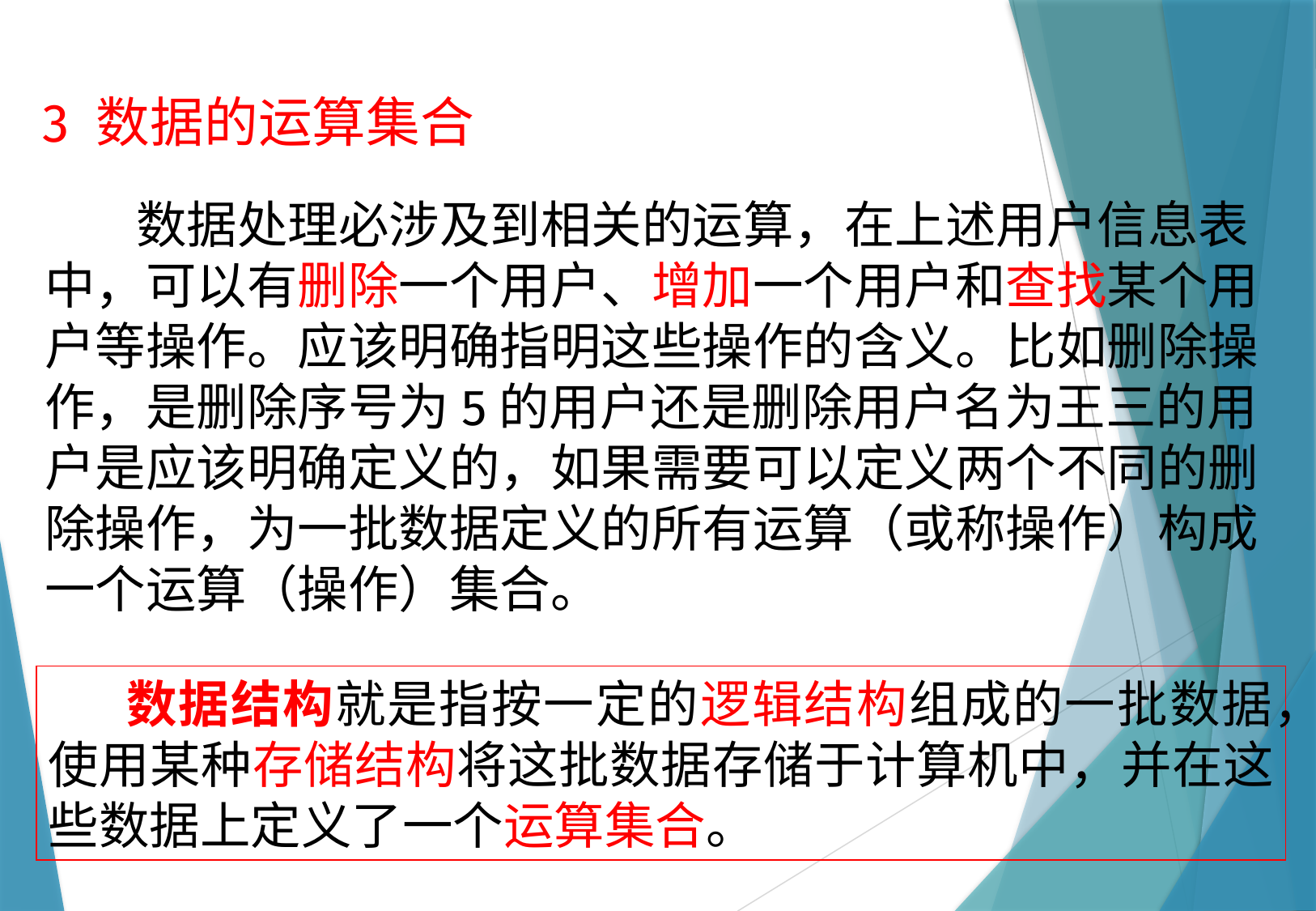

3 数据的运算集合
       数据处理必涉及到相关的运算，在上述用户信息表中，可以有删除一个用户、增加一个用户和查找某个用户等操作。应该明确指明这些操作的含义。比如删除操作，是删除序号为5的用户还是删除用户名为王三的用户是应该明确定义的，如果需要可以定义两个不同的删除操作，为一批数据定义的所有运算（或称操作）构成一个运算（操作）集合。
     数据结构就是指按一定的逻辑结构组成的一批数据，使用某种存储结构将这批数据存储于计算机中，并在这些数据上定义了一个运算集合。